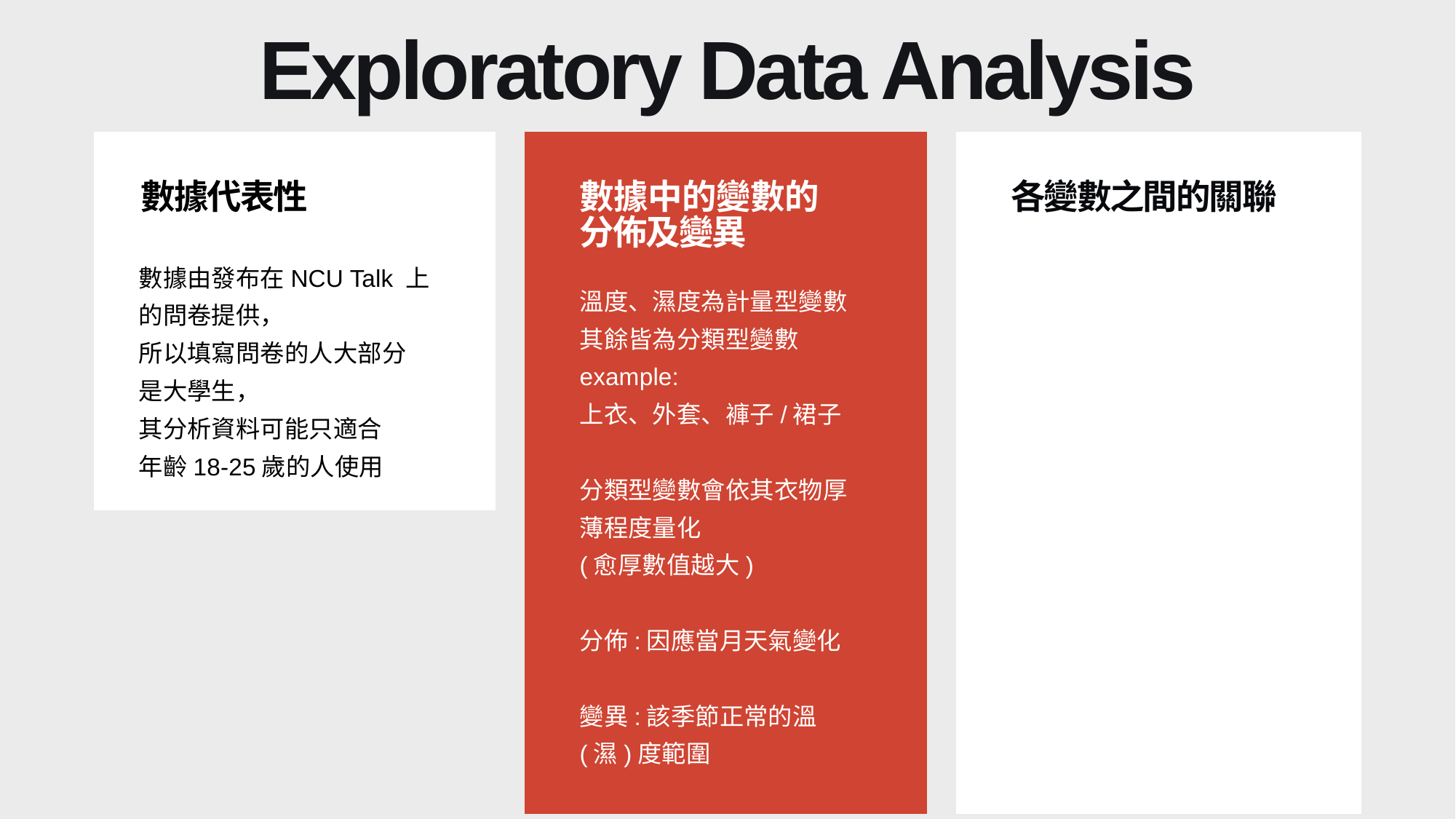

Exploratory Data Analysis

數據代表性

數據中的變數的分佈及變異
各變數之間的關聯
數據由發布在NCU Talk 上的問卷提供，
所以填寫問卷的人大部分是大學生，
其分析資料可能只適合
年齡18-25歲的人使用
溫度、濕度為計量型變數
其餘皆為分類型變數
example:
上衣、外套、褲子/裙子

分類型變數會依其衣物厚薄程度量化
(愈厚數值越大)

分佈:因應當月天氣變化

變異:該季節正常的溫(濕)度範圍